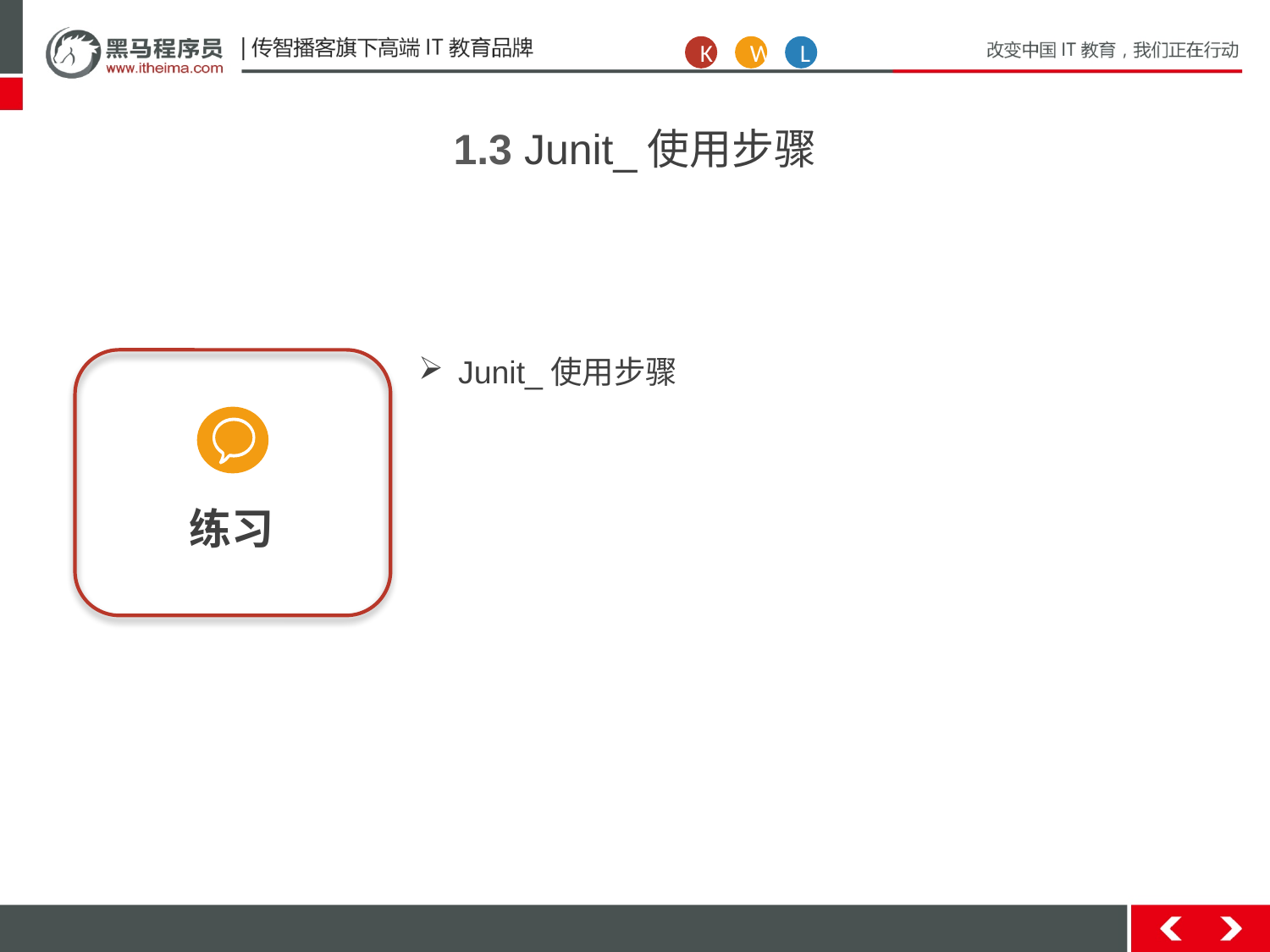

K
W
L
1.3 Junit_使用步骤

练习
Junit_使用步骤